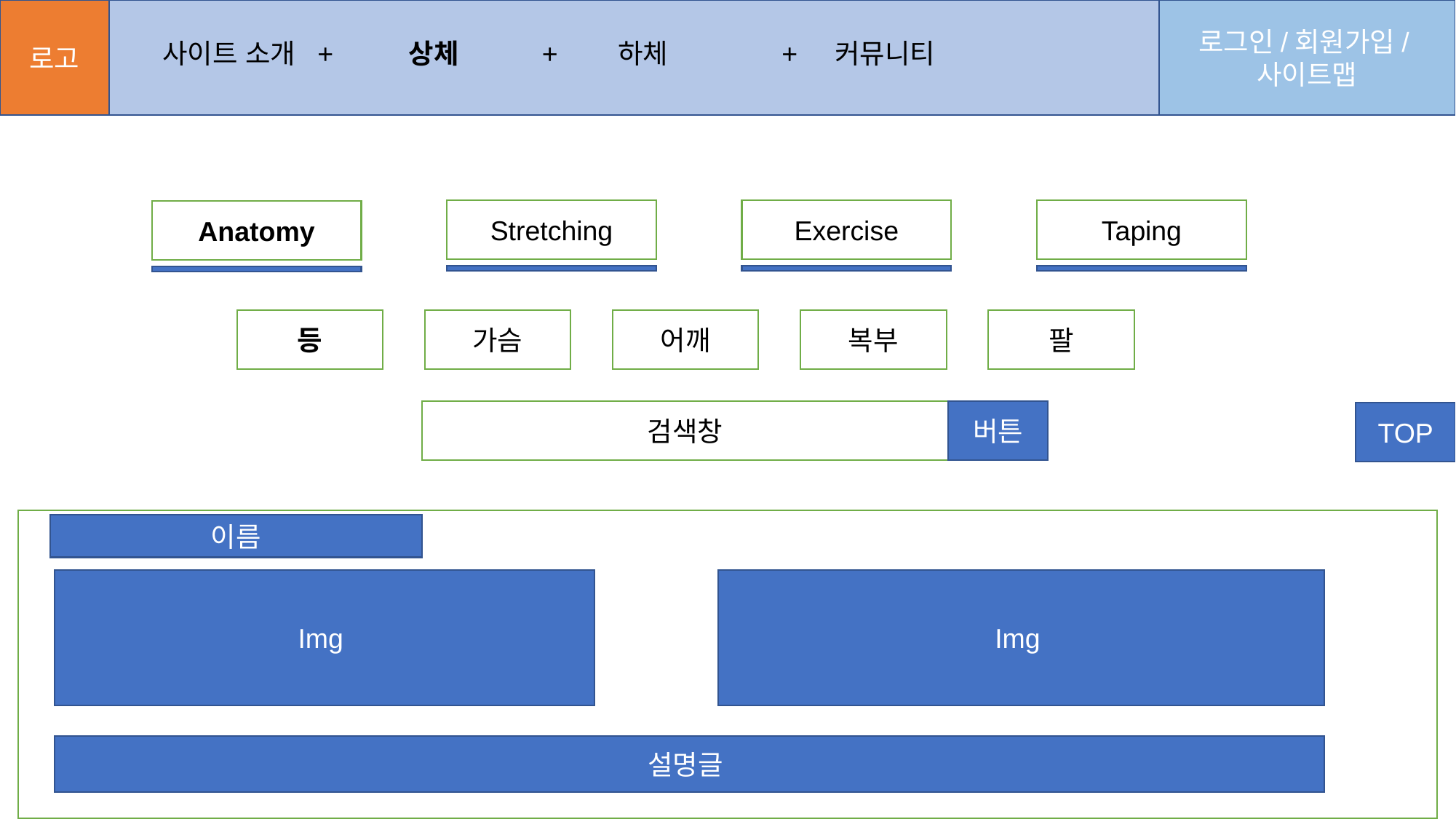

로고

로그인/회원가입/사이트맵
사이트 소개  +         상체          +       하체              +    커뮤니티
Stretching
Exercise
Taping
Anatomy

등
가슴
어깨
복부
팔
검색창
버튼
TOP

이름
Img
Img
설명글